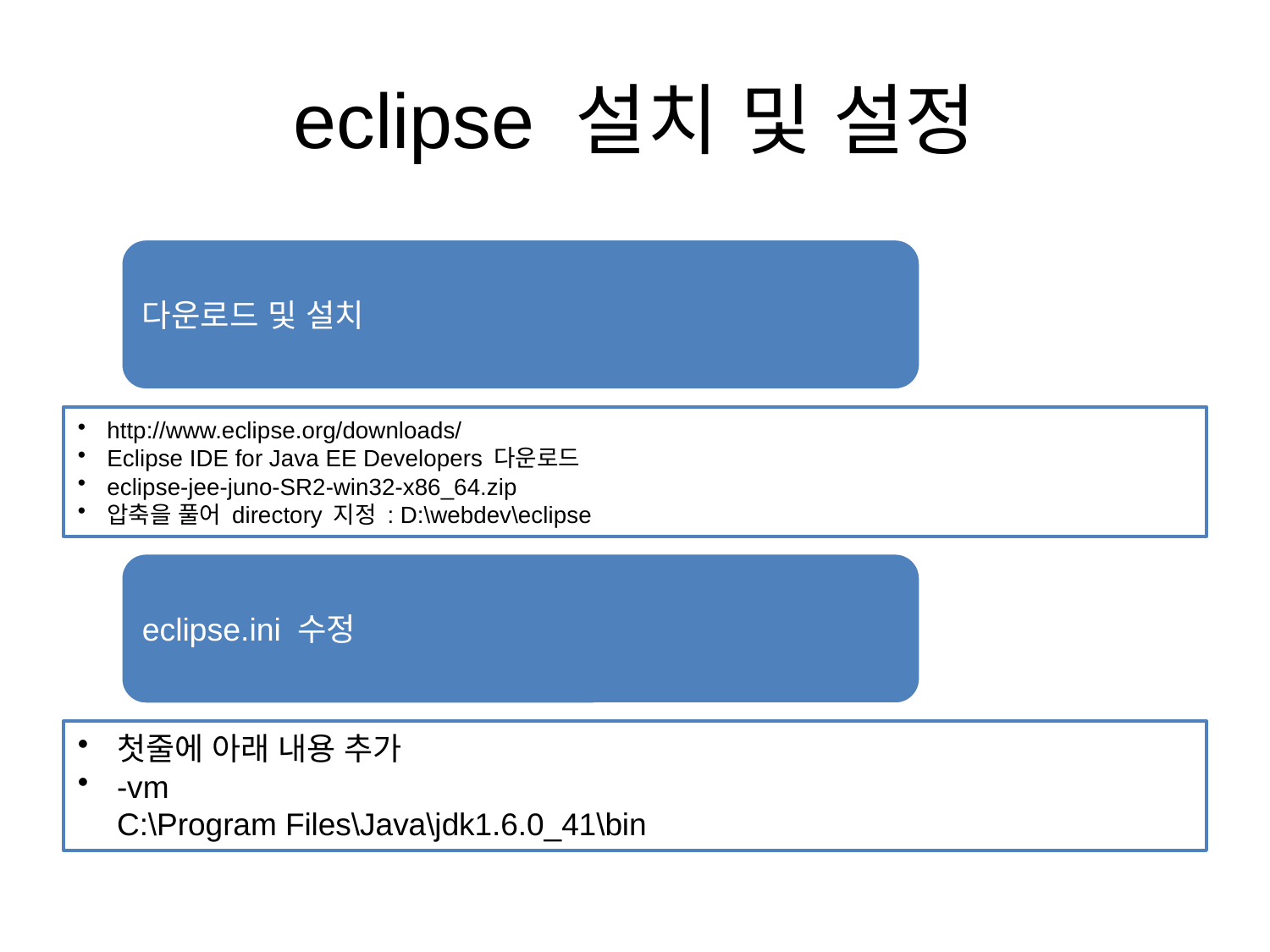

# eclipse 설치 및 설정
다운로드 및 설치
eclipse.ini 수정
http://www.eclipse.org/downloads/
eclipse-jee-juno-SR2-win32-x86_64.zip
압축을 풀어 directory 지정 : D:\webdev\eclipse
첫줄에 아래 내용 추가
-vm
C:\Program Files\Java\jdk1.6.0_41\bin
Eclipse IDE for Java EE Developers 다운로드